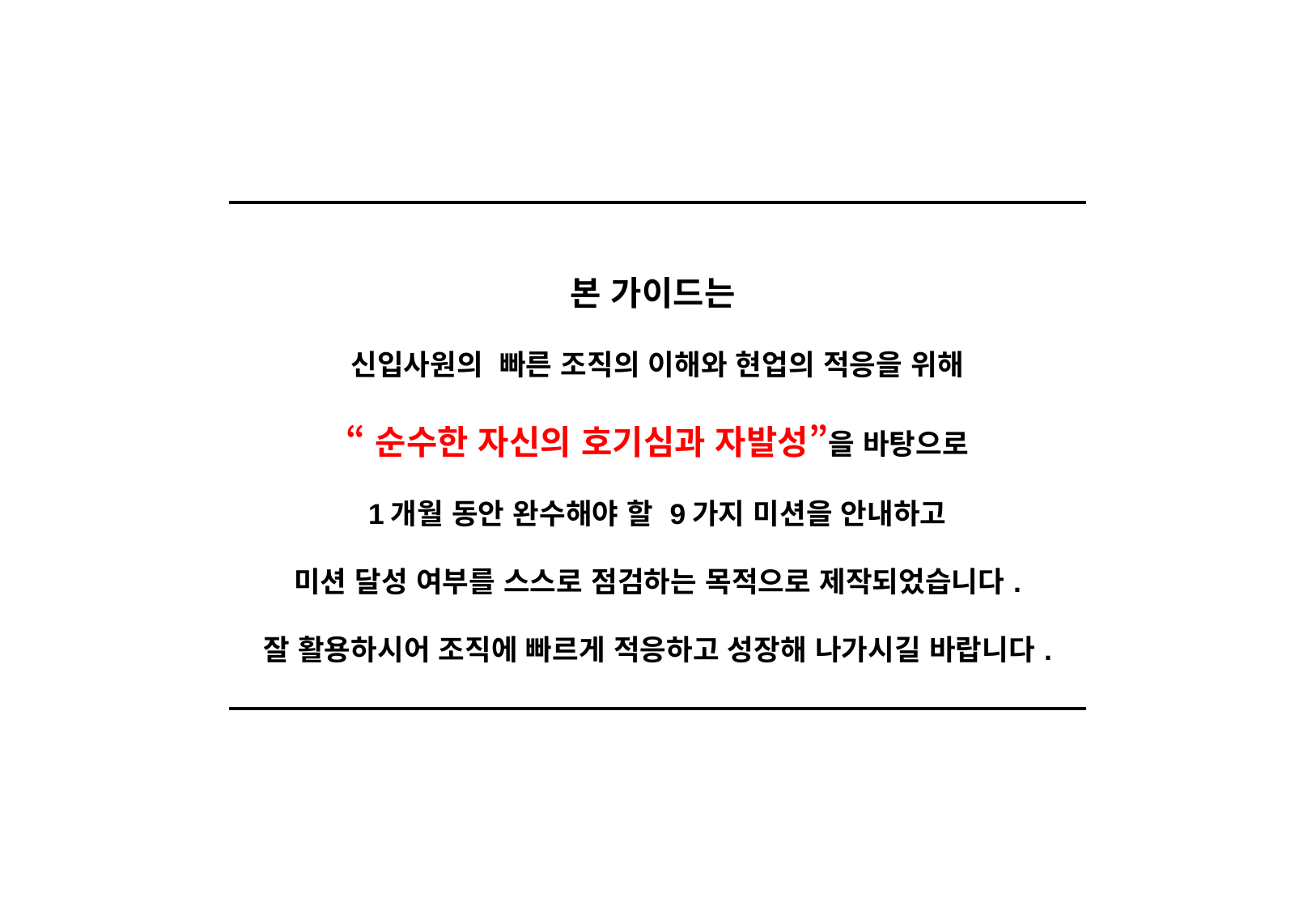

| 본 가이드는 신입사원의 빠른 조직의 이해와 현업의 적응을 위해 “순수한 자신의 호기심과 자발성”을 바탕으로 1개월 동안 완수해야 할 9가지 미션을 안내하고 미션 달성 여부를 스스로 점검하는 목적으로 제작되었습니다. 잘 활용하시어 조직에 빠르게 적응하고 성장해 나가시길 바랍니다. |
| --- |